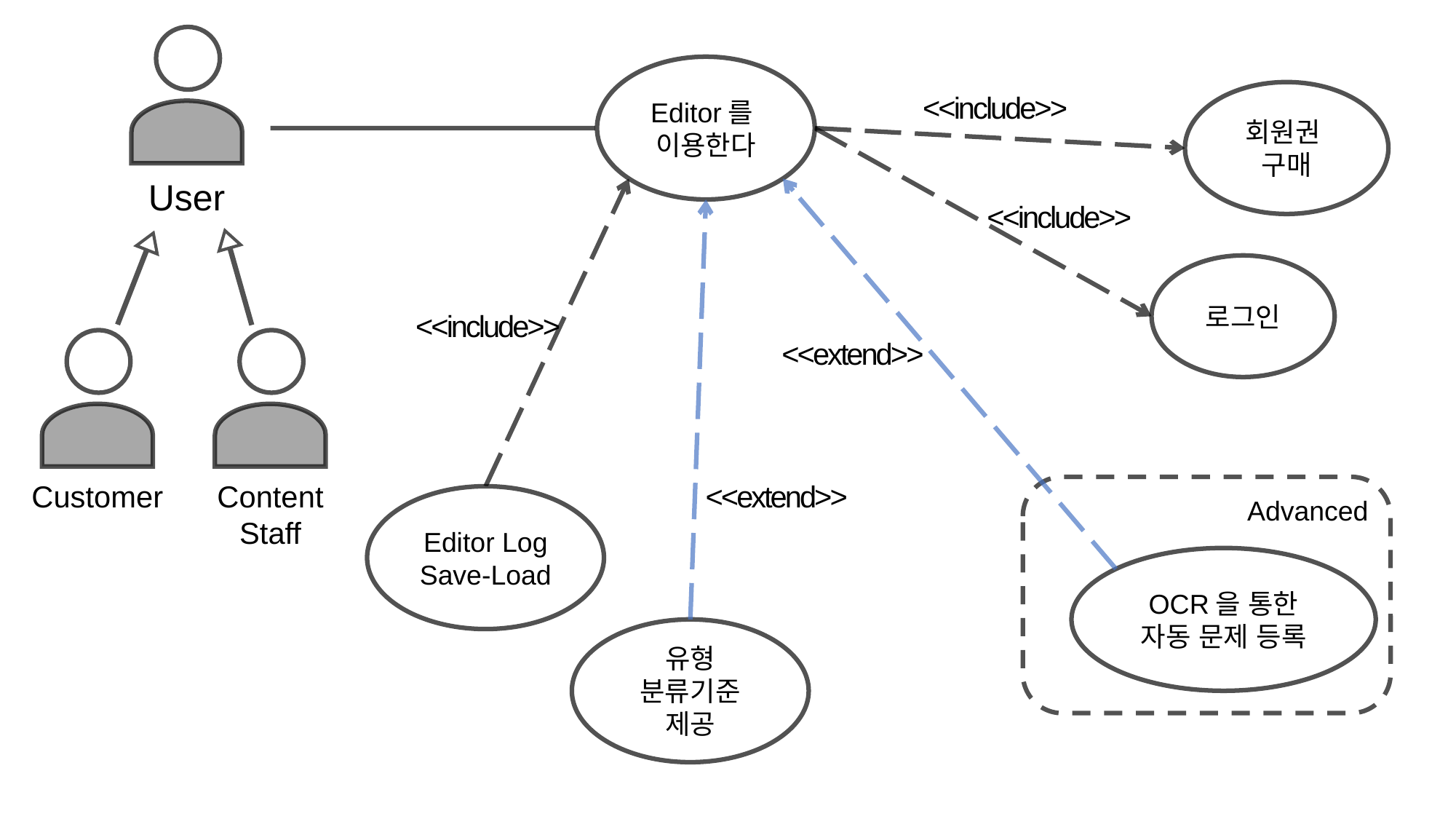

User
Editor를
이용한다
회원권
구매
<<include>>
<<include>>
로그인

<<include>>
<<extend>>

Customer

Content Staff
<<extend>>
Advanced
Editor Log
Save-Load
OCR을 통한
자동 문제 등록
유형 분류기준 제공